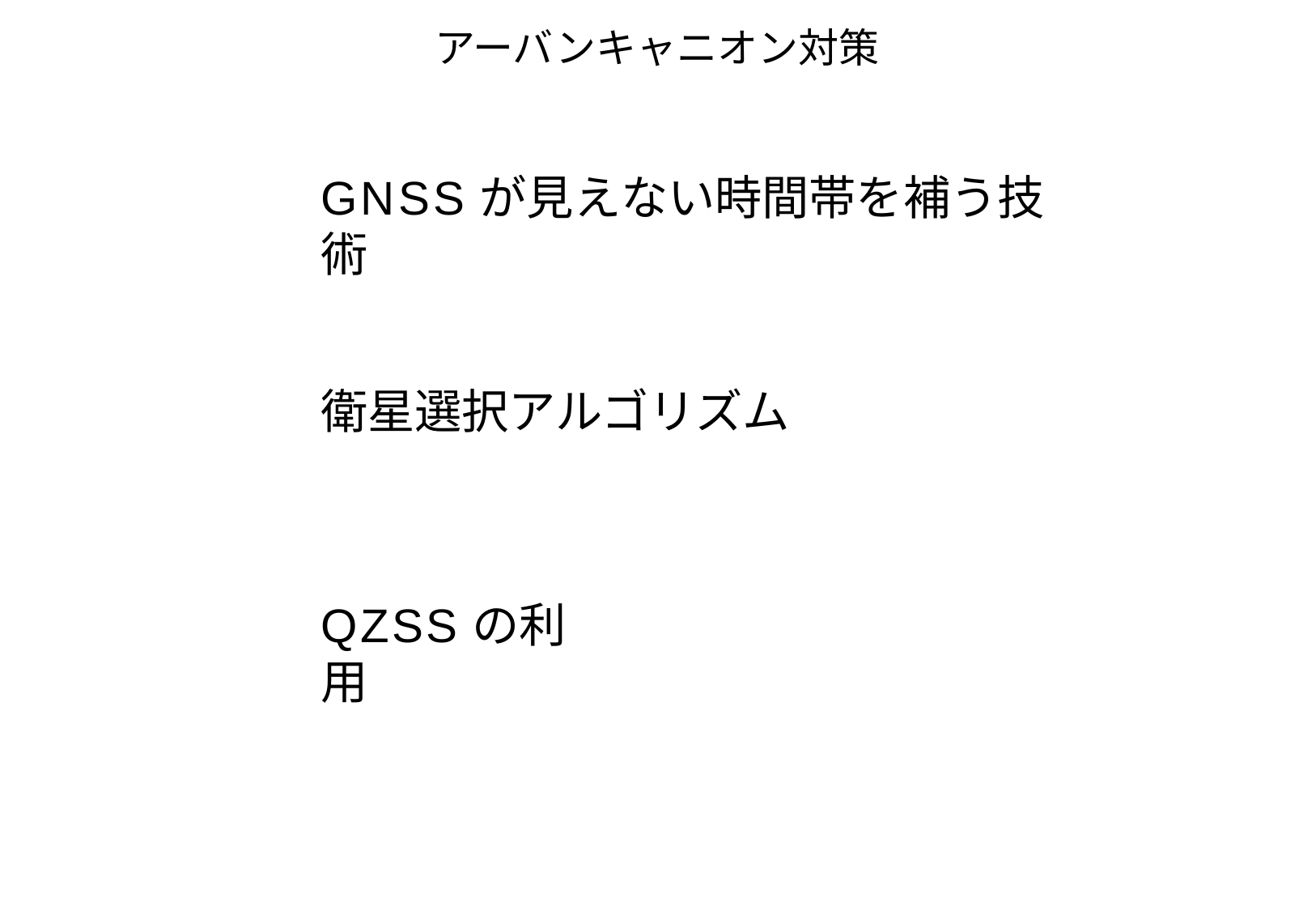

# アーバンキャニオン対策
GNSSが見えない時間帯を補う技術
衛星選択アルゴリズム
QZSSの利用